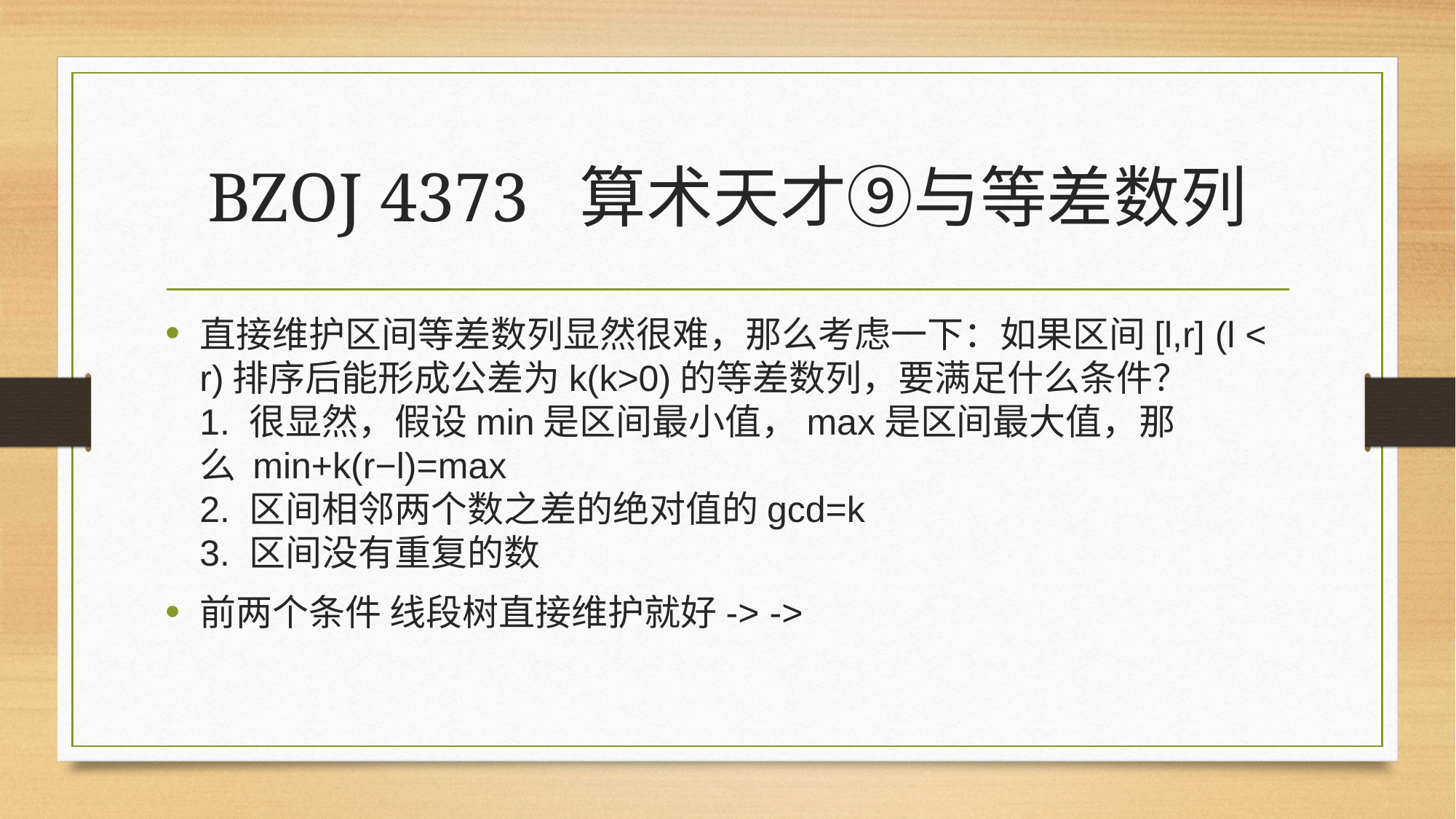

# BZOJ 4373  算术天才⑨与等差数列
直接维护区间等差数列显然很难，那么考虑一下：如果区间[l,r] (l < r)排序后能形成公差为k(k>0)的等差数列，要满足什么条件？ 
1. 很显然，假设min是区间最小值，max是区间最大值，那么 min+k(r−l)=max 
2. 区间相邻两个数之差的绝对值的gcd=k
3. 区间没有重复的数
前两个条件 线段树直接维护就好-> ->